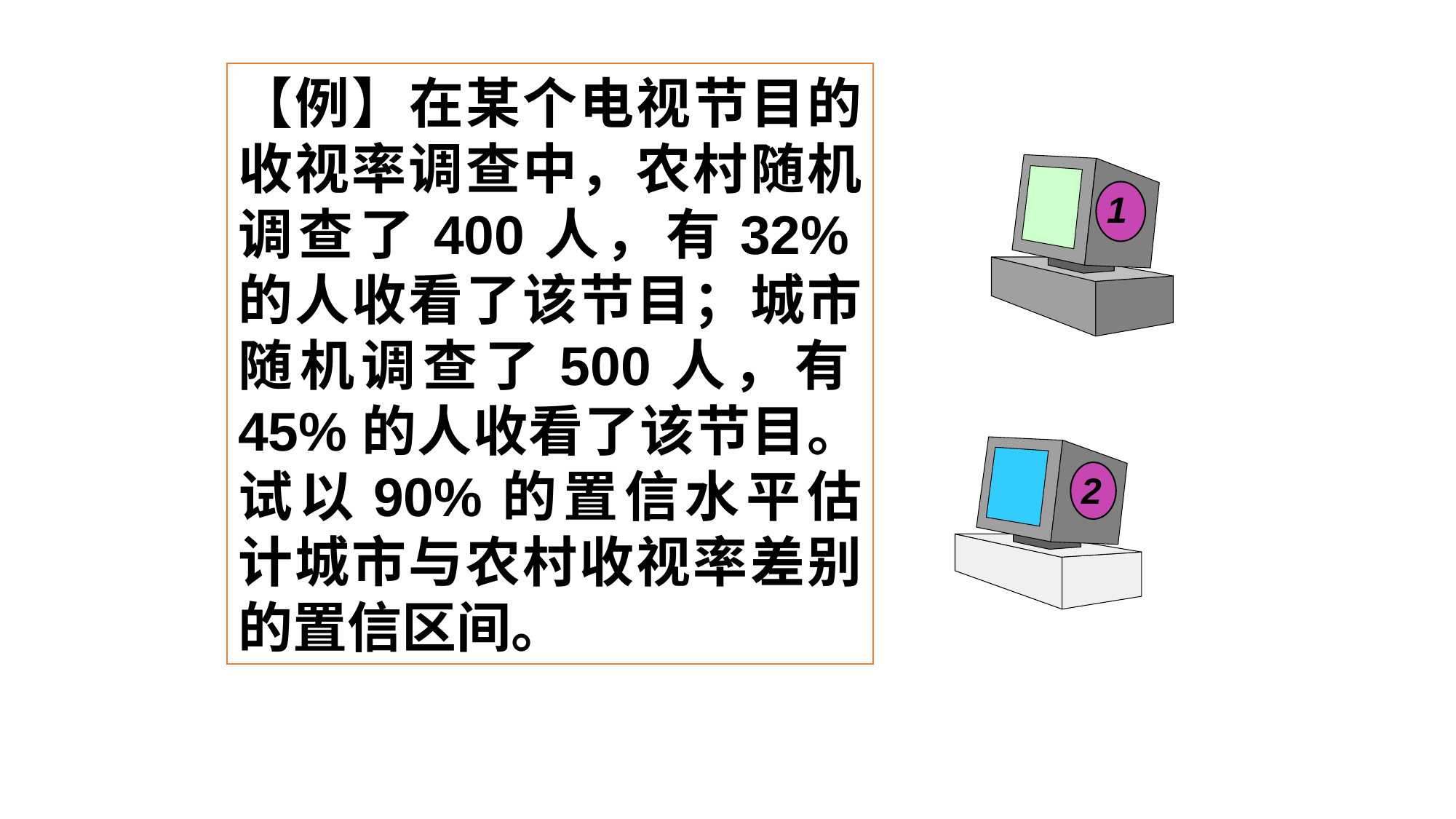

【例】在某个电视节目的收视率调查中，农村随机调查了400人，有32%的人收看了该节目；城市随机调查了500人，有45%的人收看了该节目。试以90%的置信水平估计城市与农村收视率差别的置信区间。

1

2